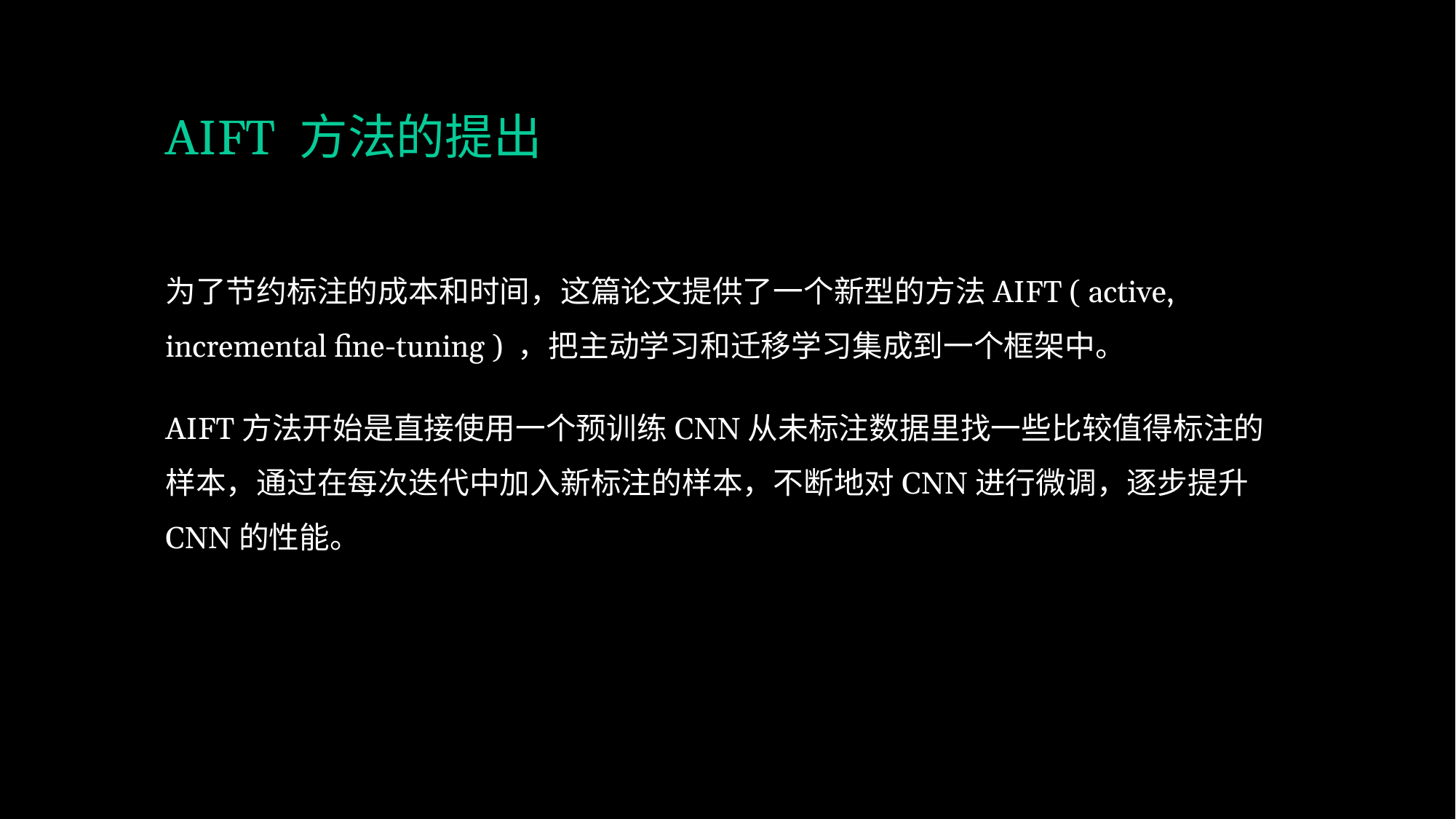

# AIFT 方法的提出
为了节约标注的成本和时间，这篇论文提供了一个新型的方法AIFT ( active, incremental fine-tuning ) ，把主动学习和迁移学习集成到一个框架中。
AIFT方法开始是直接使用一个预训练CNN从未标注数据里找一些比较值得标注的样本，通过在每次迭代中加入新标注的样本，不断地对CNN进行微调，逐步提升CNN的性能。